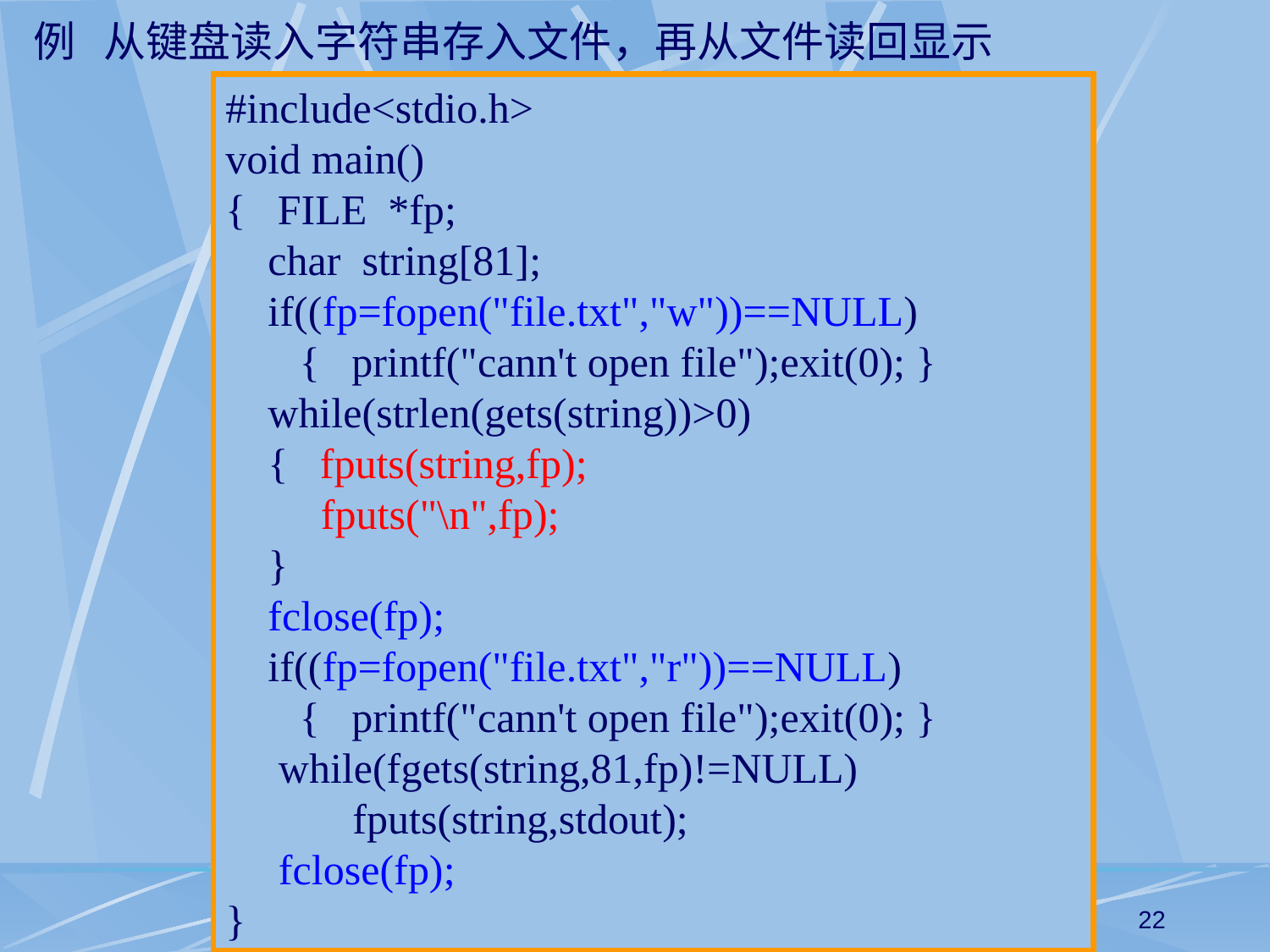

例   从键盘读入字符串存入文件，再从文件读回显示
#include<stdio.h>
void main()
{   FILE  *fp;
    char  string[81];
    if((fp=fopen("file.txt","w"))==NULL)
       {   printf("cann't open file");exit(0); }
    while(strlen(gets(string))>0)
    {   fputs(string,fp);
         fputs("\n",fp);
    }
    fclose(fp);
    if((fp=fopen("file.txt","r"))==NULL)
       {   printf("cann't open file");exit(0); }
     while(fgets(string,81,fp)!=NULL)
            fputs(string,stdout);
     fclose(fp);
}
22